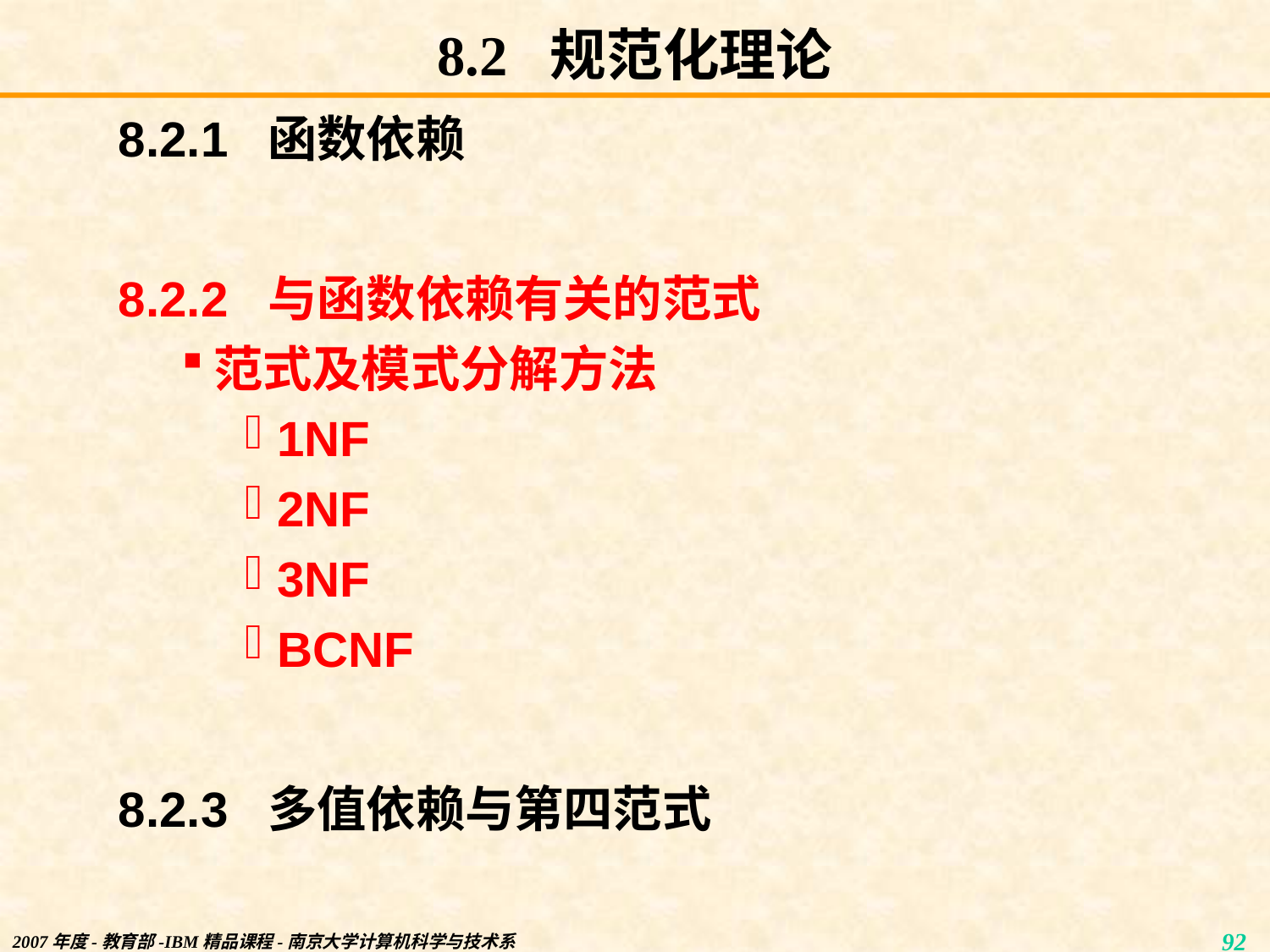

# 8.2  规范化理论
8.2.1  函数依赖

8.2.2  与函数依赖有关的范式
范式及模式分解方法
1NF
2NF
3NF
BCNF

8.2.3  多值依赖与第四范式
92
2007年度-教育部-IBM精品课程-南京大学计算机科学与技术系